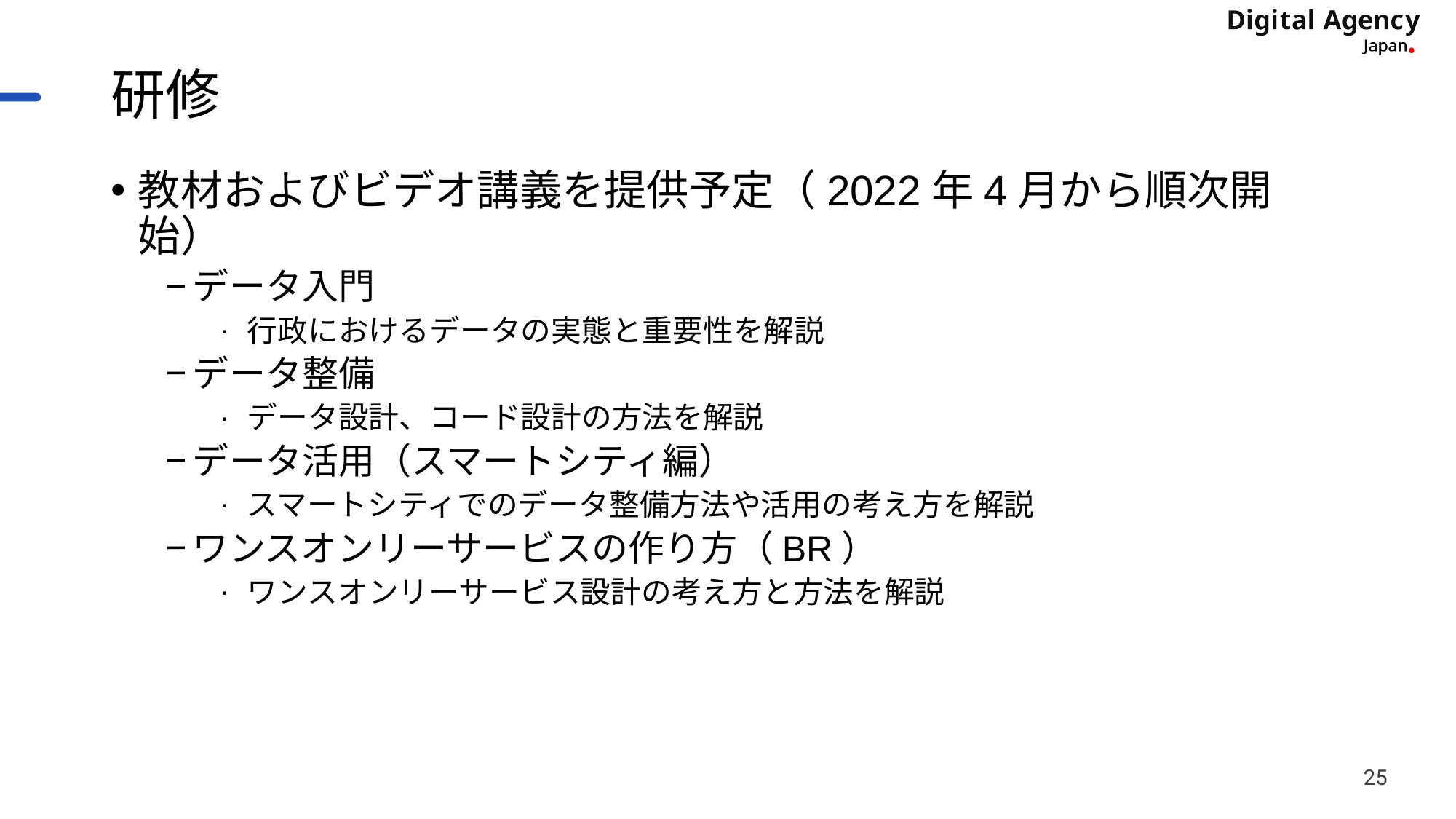

# 研修
教材およびビデオ講義を提供予定（2022年4月から順次開始）
データ入門
行政におけるデータの実態と重要性を解説
データ整備
データ設計、コード設計の方法を解説
データ活用（スマートシティ編）
スマートシティでのデータ整備方法や活用の考え方を解説
ワンスオンリーサービスの作り方（BR）
ワンスオンリーサービス設計の考え方と方法を解説
25